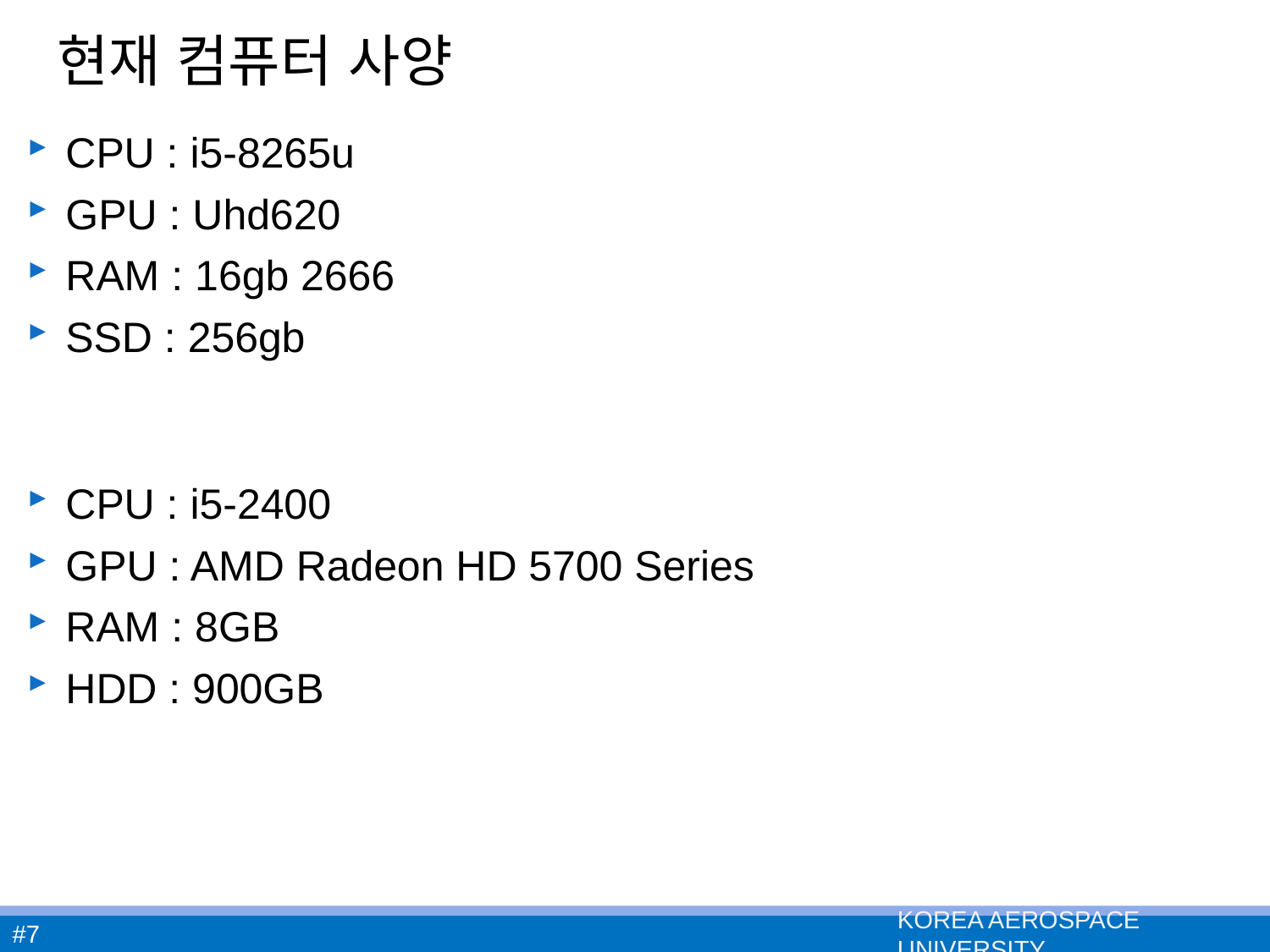

# 현재 컴퓨터 사양
CPU : i5-8265u
GPU : Uhd620
RAM : 16gb 2666
SSD : 256gb

CPU : i5-2400
GPU : AMD Radeon HD 5700 Series
RAM : 8GB
HDD : 900GB

#7